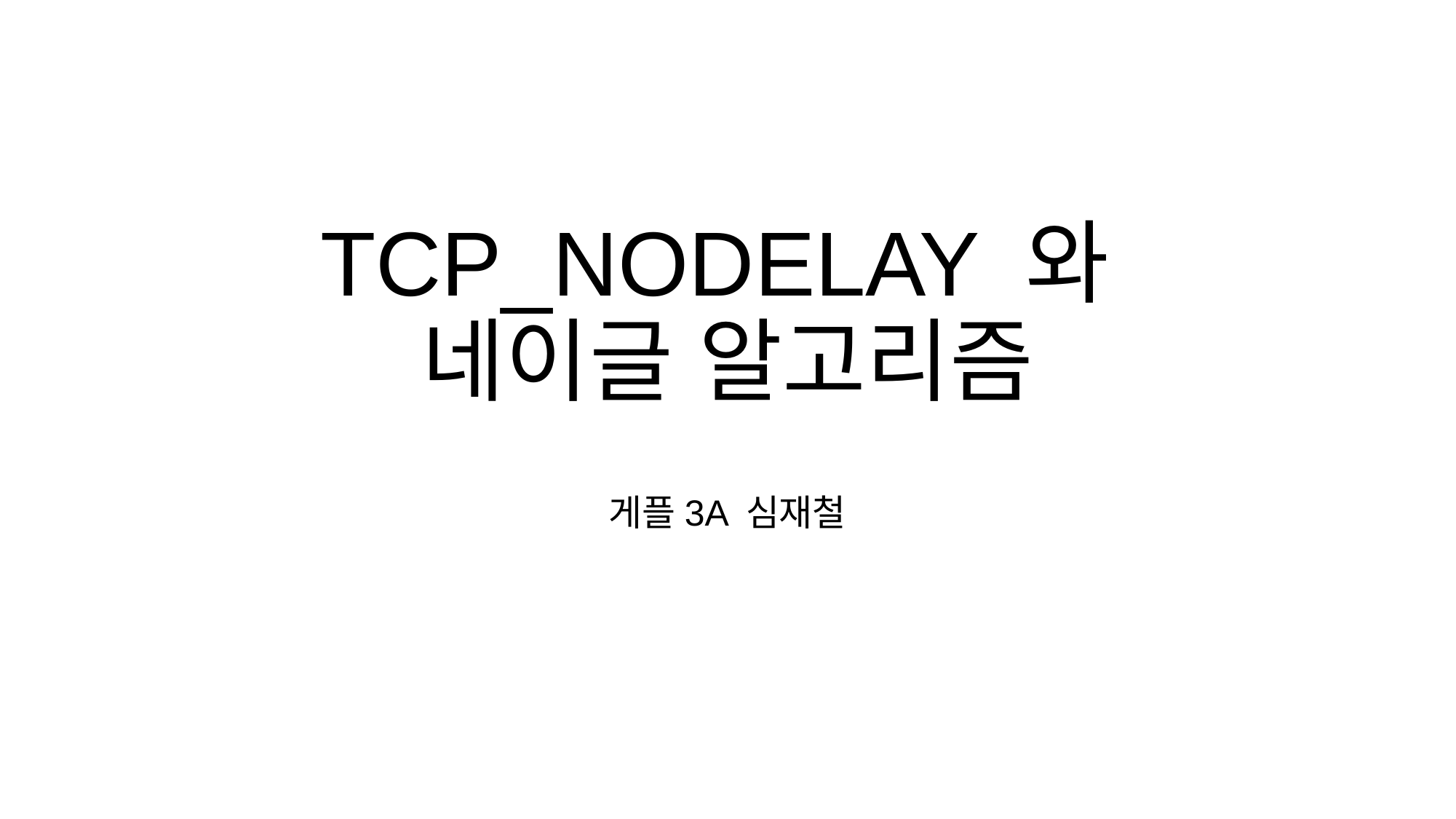

# TCP_NODELAY 와 네이글 알고리즘

게플3A 심재철